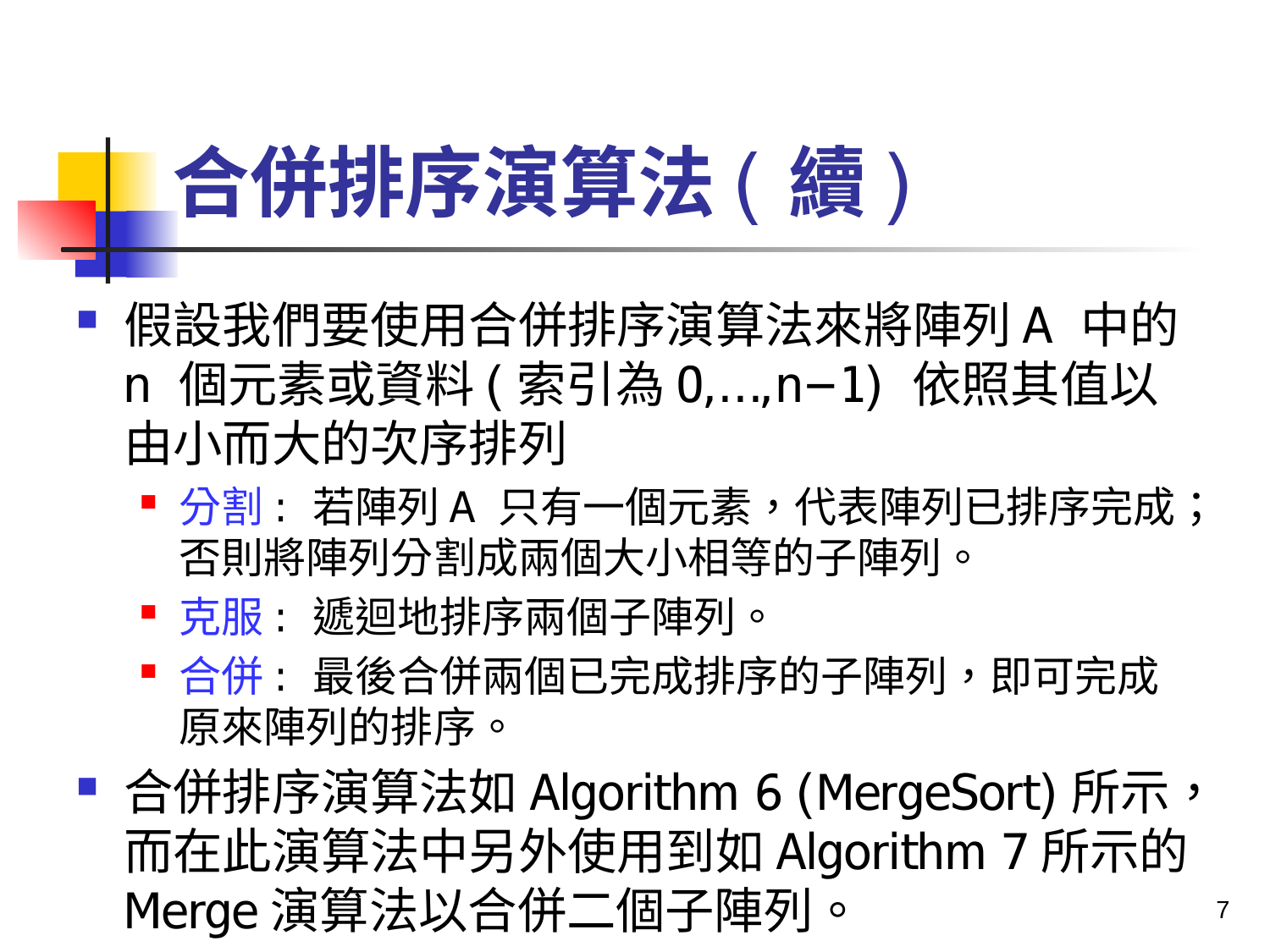

# 合併排序演算法(續)
假設我們要使用合併排序演算法來將陣列A 中的n 個元素或資料(索引為0,...,n−1) 依照其值以由小而大的次序排列
分割: 若陣列A 只有一個元素，代表陣列已排序完成；否則將陣列分割成兩個大小相等的子陣列。
克服: 遞迴地排序兩個子陣列。
合併: 最後合併兩個已完成排序的子陣列，即可完成原來陣列的排序。
合併排序演算法如Algorithm 6 (MergeSort)所示，而在此演算法中另外使用到如Algorithm 7所示的Merge演算法以合併二個子陣列。

7